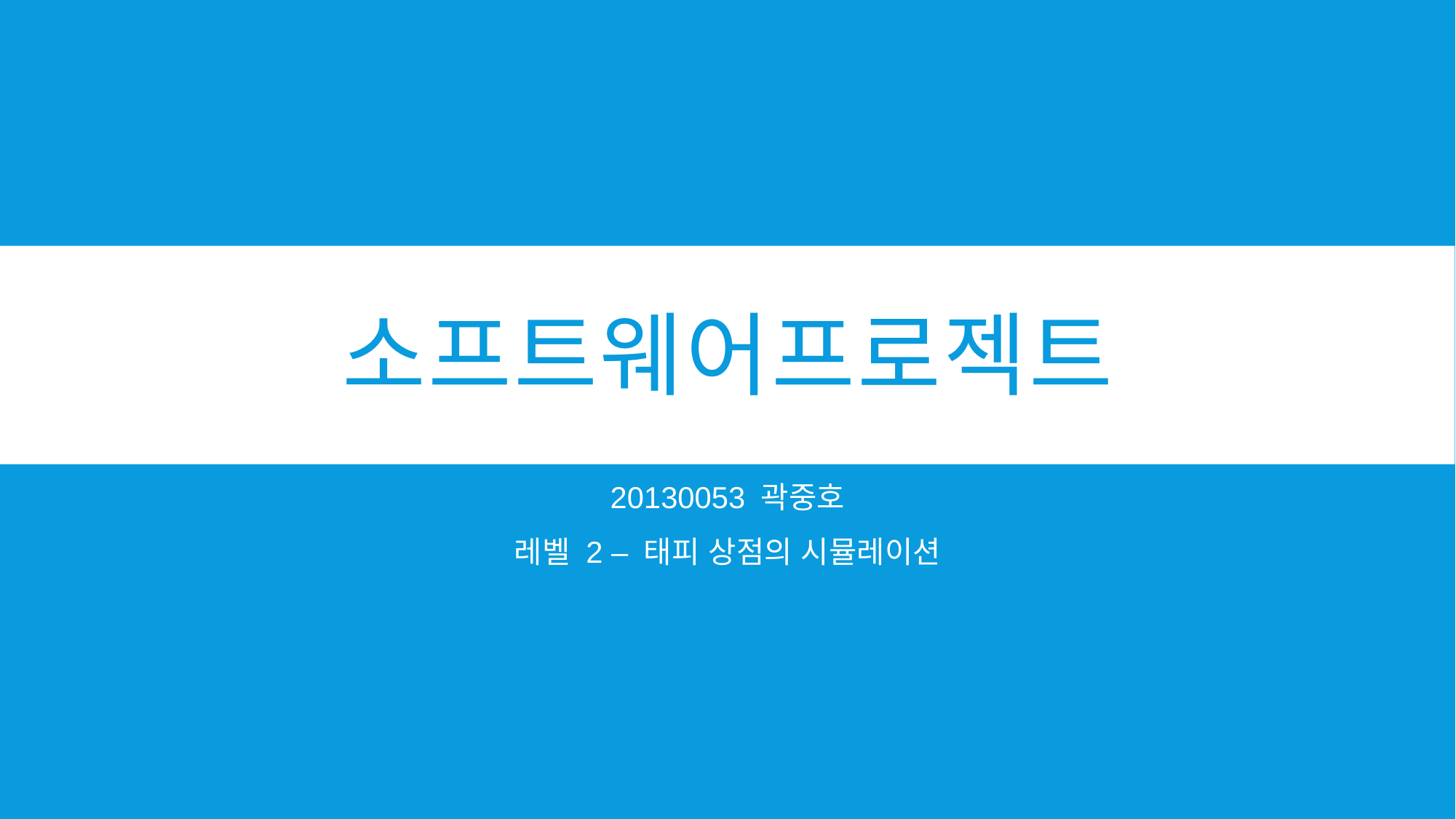

# 소프트웨어프로젝트
20130053 곽중호
레벨 2 – 태피 상점의 시뮬레이션